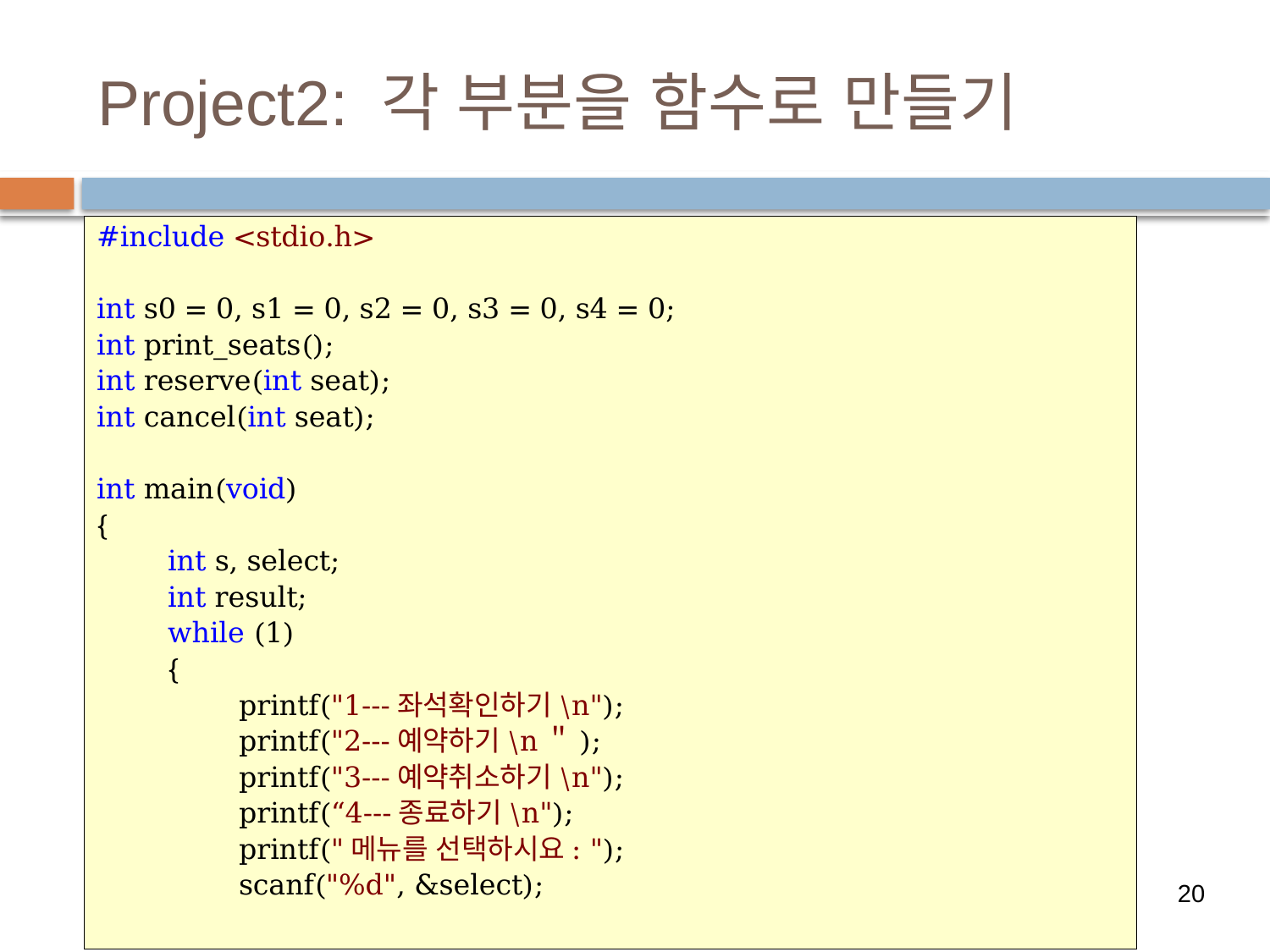

# Project2: 각 부분을 함수로 만들기
#include <stdio.h>

int s0 = 0, s1 = 0, s2 = 0, s3 = 0, s4 = 0;
int print_seats();
int reserve(int seat);
int cancel(int seat);

int main(void)
{
        int s, select;
        int result;
        while (1)
        {
                printf("1---좌석확인하기\n");
                printf("2---예약하기\n＂);
                printf("3---예약취소하기\n");
                printf(“4---종료하기\n");
                printf("메뉴를 선택하시요: ");
                scanf("%d", &select);
20